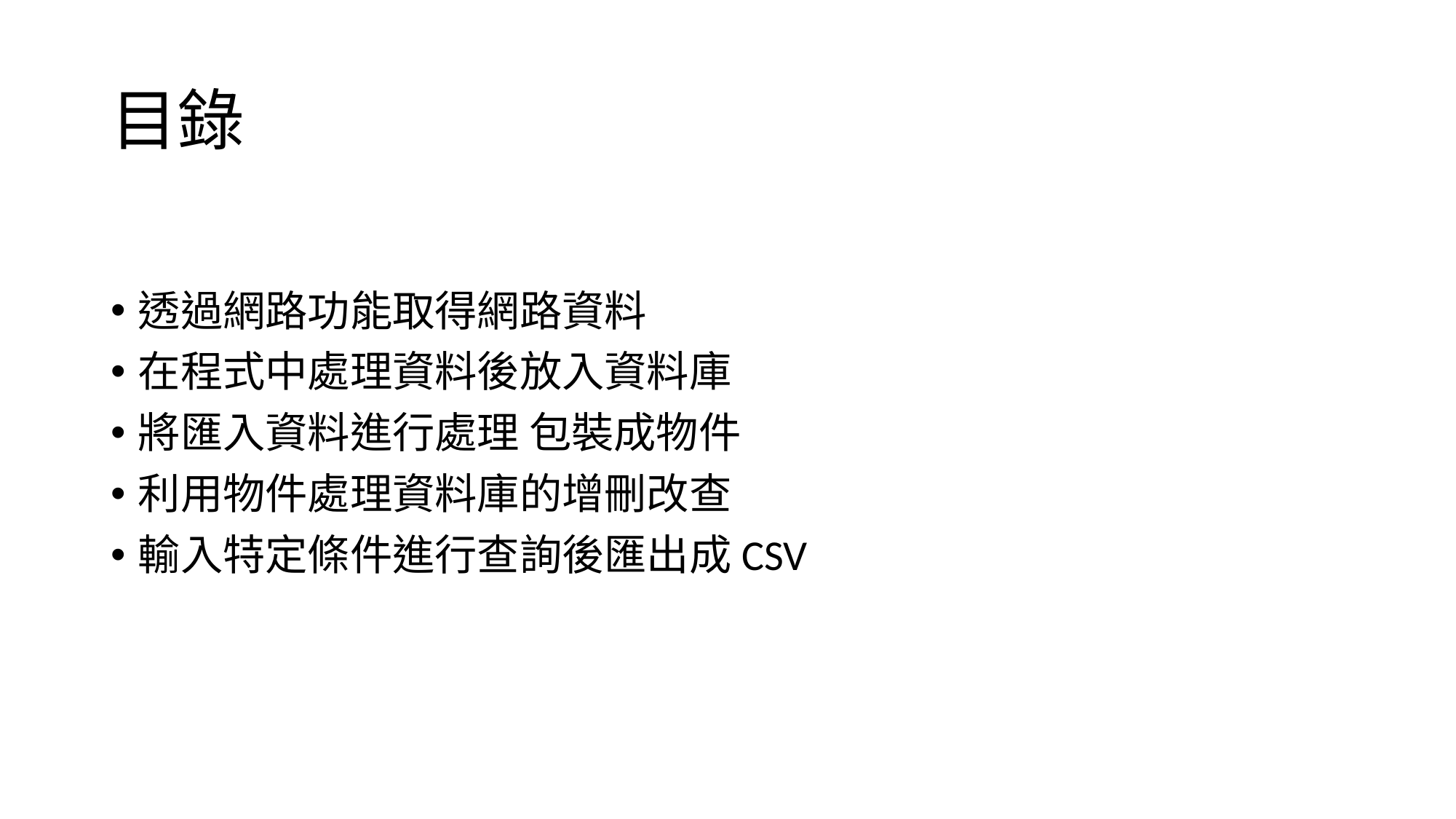

# 目錄

透過網路功能取得網路資料
在程式中處理資料後放入資料庫
將匯入資料進行處理 包裝成物件
利用物件處理資料庫的增刪改查
輸入特定條件進行查詢後匯出成CSV